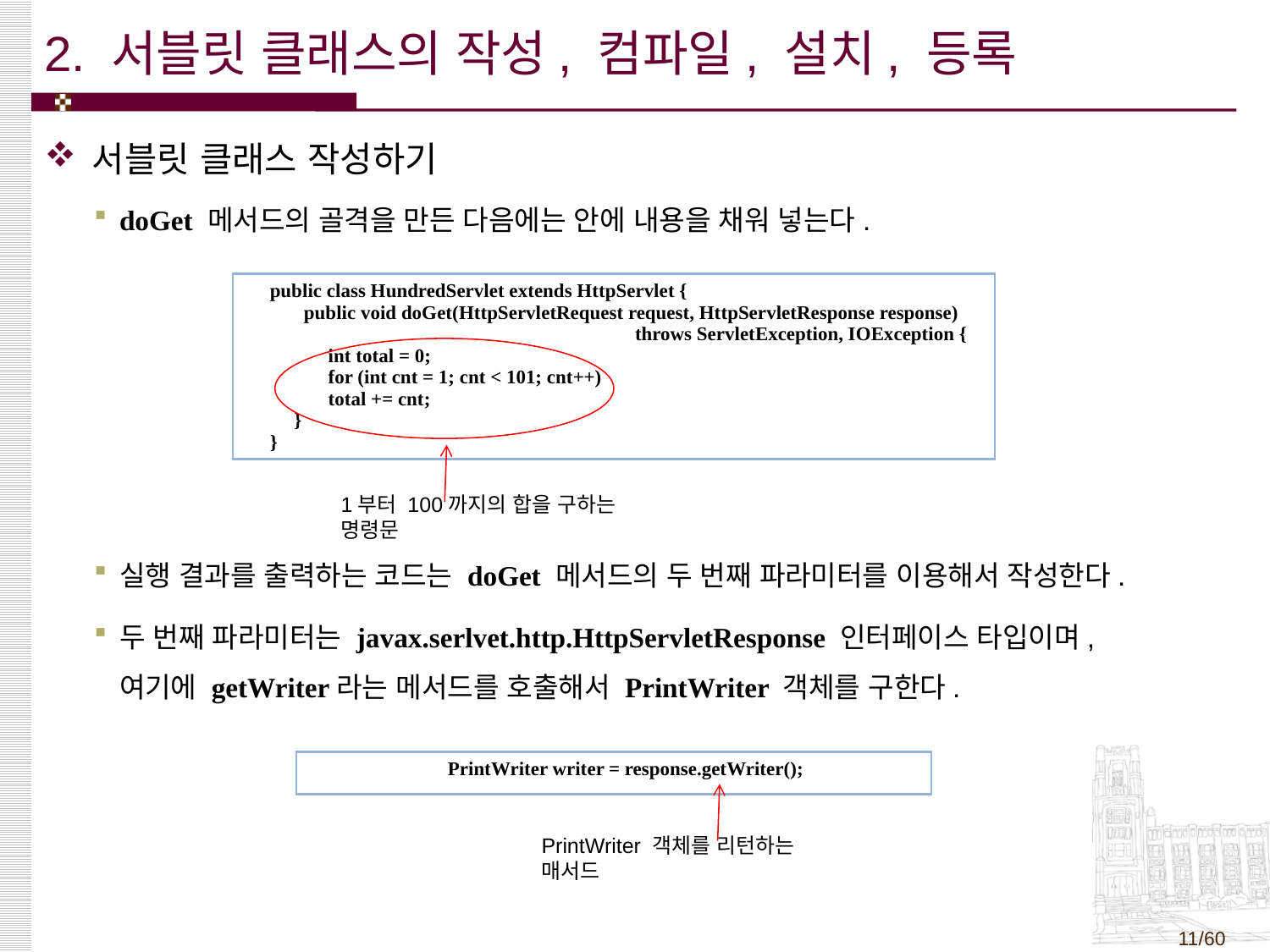

# 2. 서블릿 클래스의 작성, 컴파일, 설치, 등록
서블릿 클래스 작성하기
doGet 메서드의 골격을 만든 다음에는 안에 내용을 채워 넣는다.

실행 결과를 출력하는 코드는 doGet 메서드의 두 번째 파라미터를 이용해서 작성한다.
두 번째 파라미터는 javax.serlvet.http.HttpServletResponse 인터페이스 타입이며,
여기에 getWriter라는 메서드를 호출해서 PrintWriter 객체를 구한다.

| public class HundredServlet extends HttpServlet { public void doGet(HttpServletRequest request, HttpServletResponse response) throws ServletException, IOException { int total = 0; for (int cnt = 1; cnt < 101; cnt++) total += cnt; } } |
| --- |

1부터 100까지의 합을 구하는 명령문
| PrintWriter writer = response.getWriter(); |
| --- |
PrintWriter 객체를 리턴하는 매서드